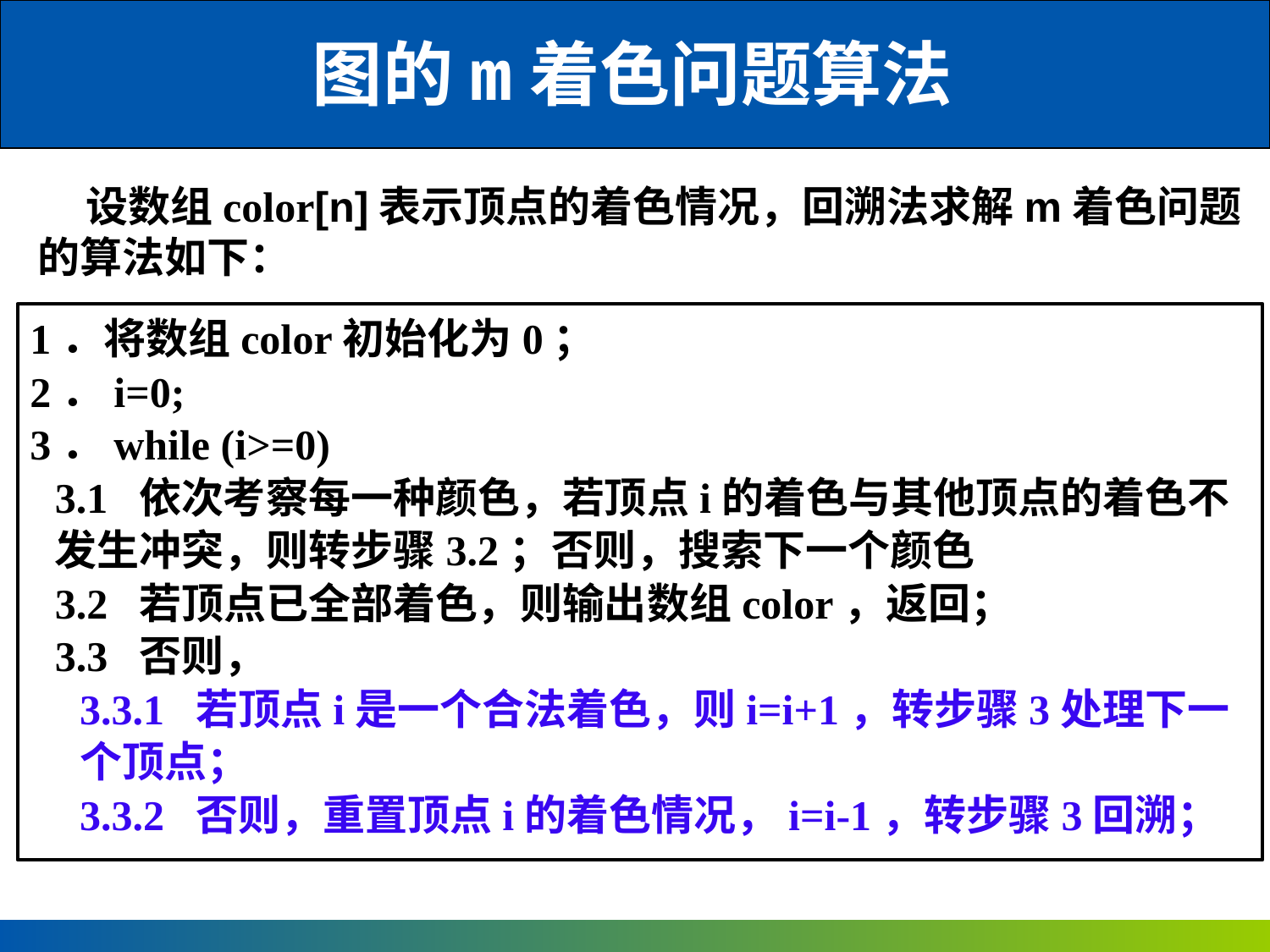

图的m着色问题算法
    设数组color[n]表示顶点的着色情况，回溯法求解m着色问题的算法如下：
1．将数组color初始化为0；
2．i=0;
3．while (i>=0)
3.1  依次考察每一种颜色，若顶点i的着色与其他顶点的着色不发生冲突，则转步骤3.2；否则，搜索下一个颜色
3.2  若顶点已全部着色，则输出数组color，返回；
3.3  否则，
3.3.1  若顶点i是一个合法着色，则i=i+1，转步骤3处理下一个顶点；
3.3.2  否则，重置顶点i的着色情况，i=i-1，转步骤3回溯；